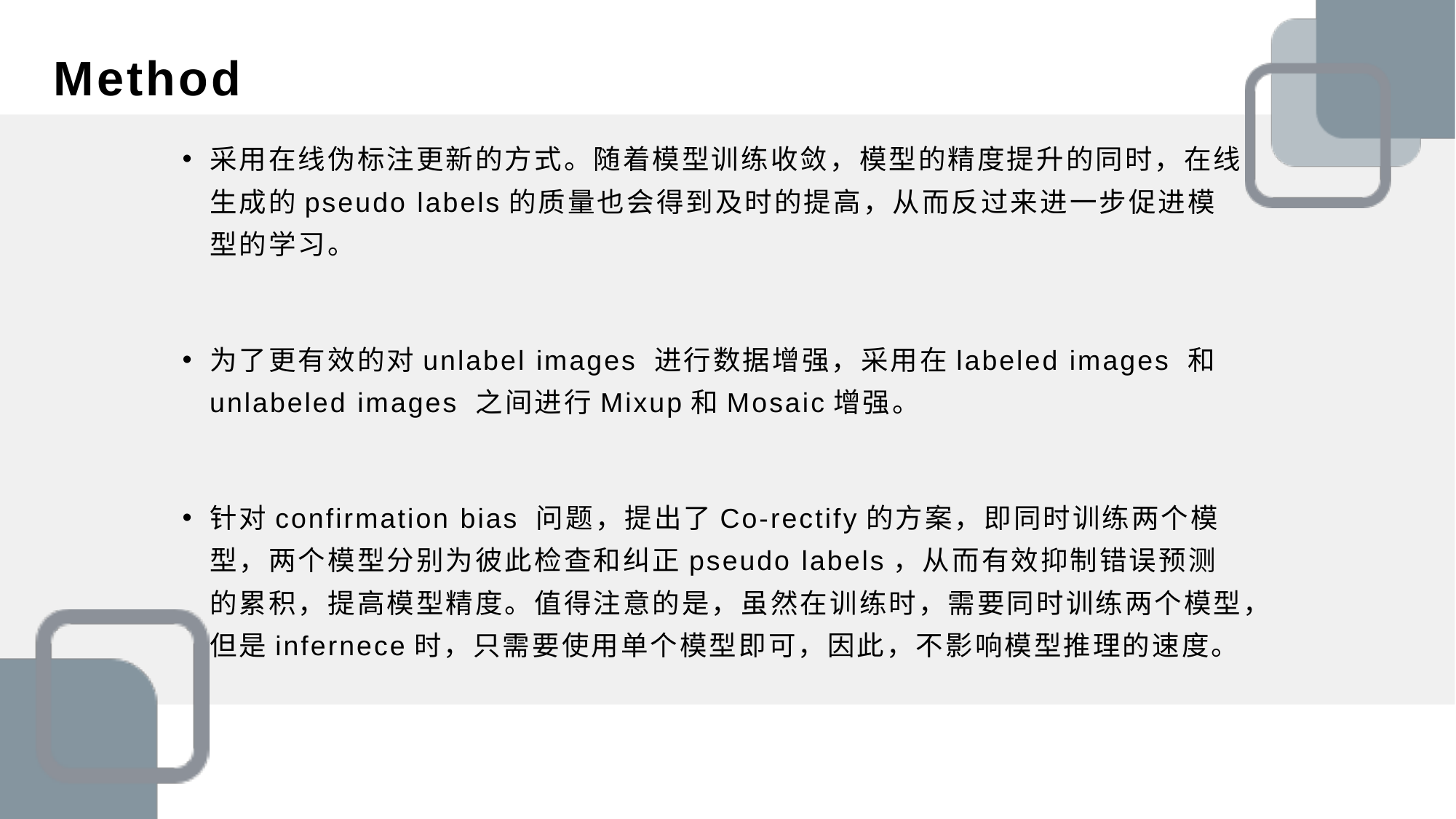

# Method

采用在线伪标注更新的方式。随着模型训练收敛，模型的精度提升的同时，在线生成的pseudo labels的质量也会得到及时的提高，从而反过来进一步促进模型的学习。

为了更有效的对unlabel images 进行数据增强，采用在labeled images 和 unlabeled images 之间进行Mixup和Mosaic增强。

针对confirmation bias 问题，提出了Co-rectify的方案，即同时训练两个模型，两个模型分别为彼此检查和纠正pseudo labels，从而有效抑制错误预测的累积，提高模型精度。值得注意的是，虽然在训练时，需要同时训练两个模型，但是infernece时，只需要使用单个模型即可，因此，不影响模型推理的速度。